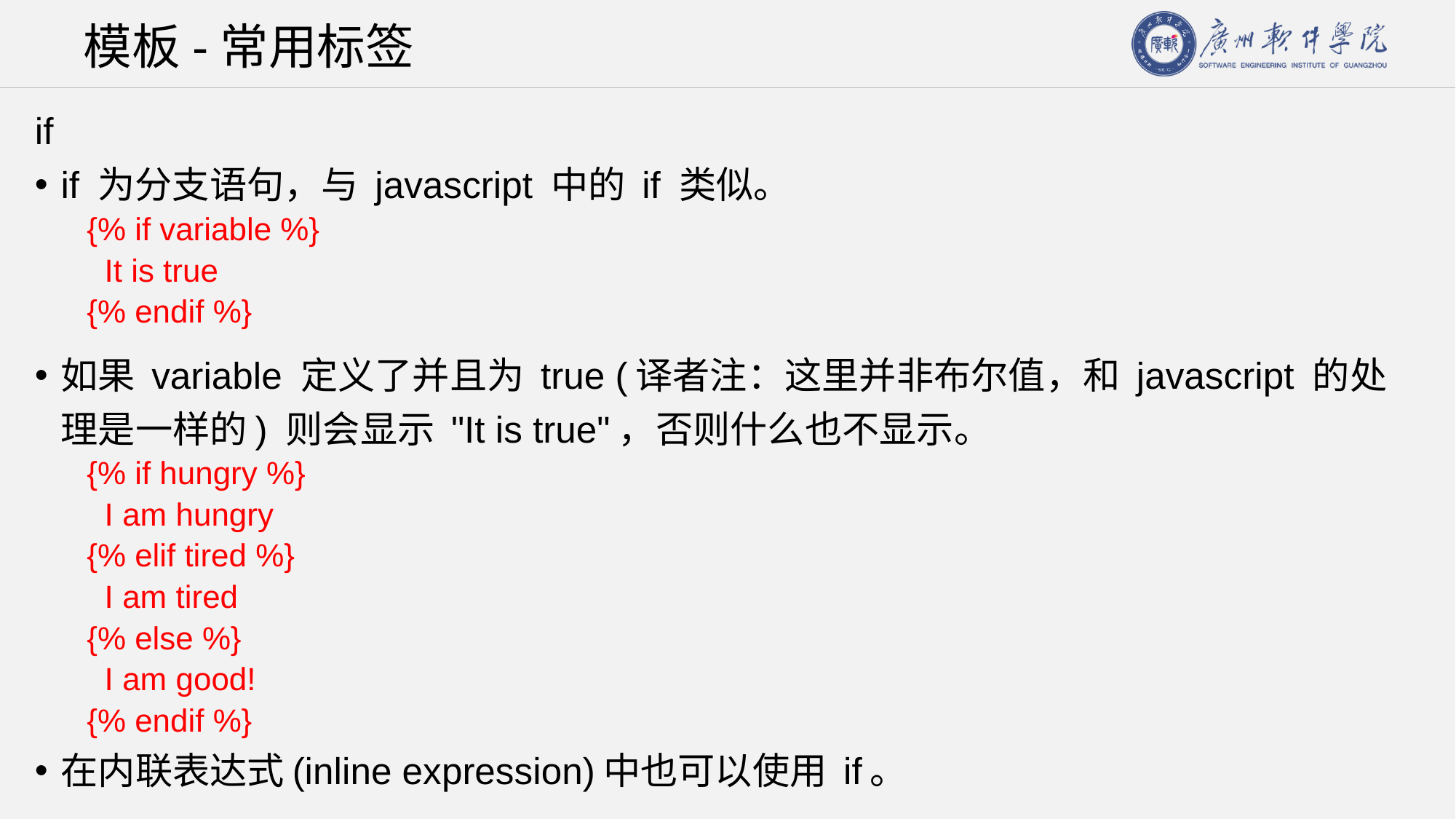

# 模板-常用标签
if
if 为分支语句，与 javascript 中的 if 类似。
{% if variable %}
  It is true
{% endif %}
如果 variable 定义了并且为 true (译者注：这里并非布尔值，和 javascript 的处理是一样的) 则会显示 "It is true"，否则什么也不显示。
{% if hungry %}
  I am hungry
{% elif tired %}
  I am tired
{% else %}
  I am good!
{% endif %}
在内联表达式(inline expression)中也可以使用 if。